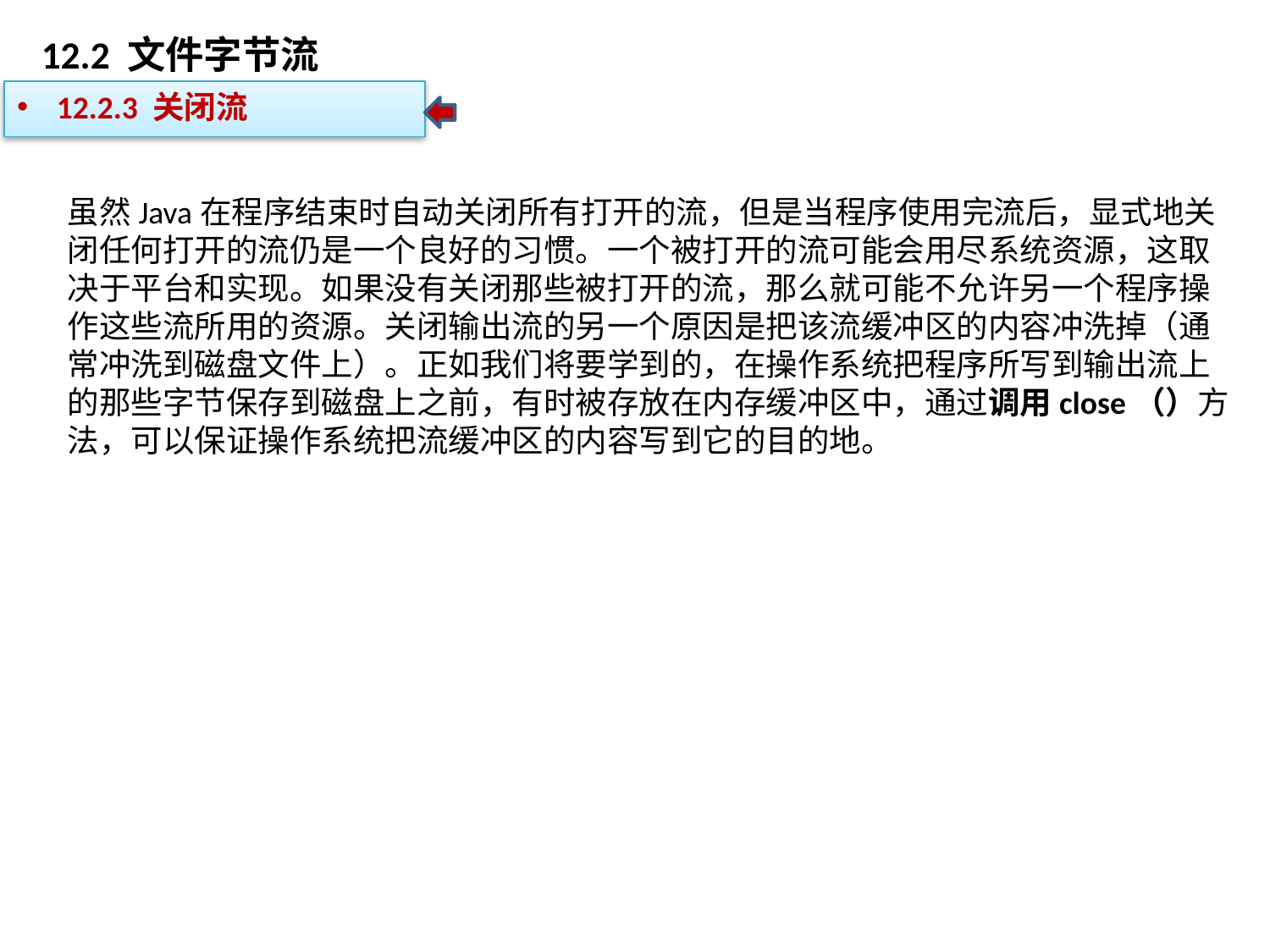

# 12.2 文件字节流
12.2.3 关闭流

虽然Java在程序结束时自动关闭所有打开的流，但是当程序使用完流后，显式地关闭任何打开的流仍是一个良好的习惯。一个被打开的流可能会用尽系统资源，这取决于平台和实现。如果没有关闭那些被打开的流，那么就可能不允许另一个程序操作这些流所用的资源。关闭输出流的另一个原因是把该流缓冲区的内容冲洗掉（通常冲洗到磁盘文件上）。正如我们将要学到的，在操作系统把程序所写到输出流上的那些字节保存到磁盘上之前，有时被存放在内存缓冲区中，通过调用close（）方法，可以保证操作系统把流缓冲区的内容写到它的目的地。